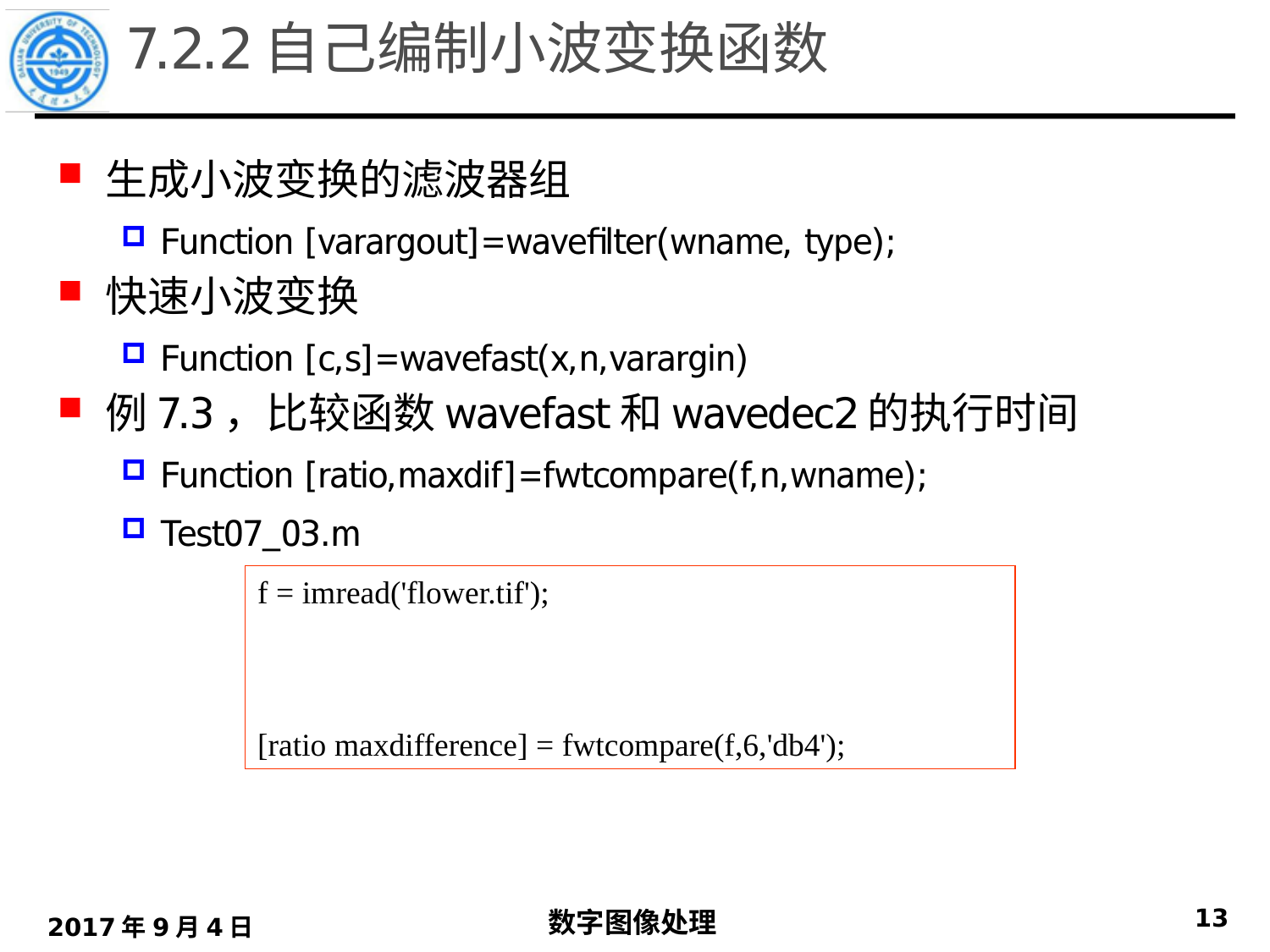

# 7.2.2自己编制小波变换函数
生成小波变换的滤波器组
Function [varargout]=wavefilter(wname, type);
快速小波变换
Function [c,s]=wavefast(x,n,varargin)
例7.3，比较函数wavefast和wavedec2的执行时间
Function [ratio,maxdif]=fwtcompare(f,n,wname);
Test07_03.m

f = imread('flower.tif');

[ratio maxdifference] = fwtcompare(f,6,'db4');